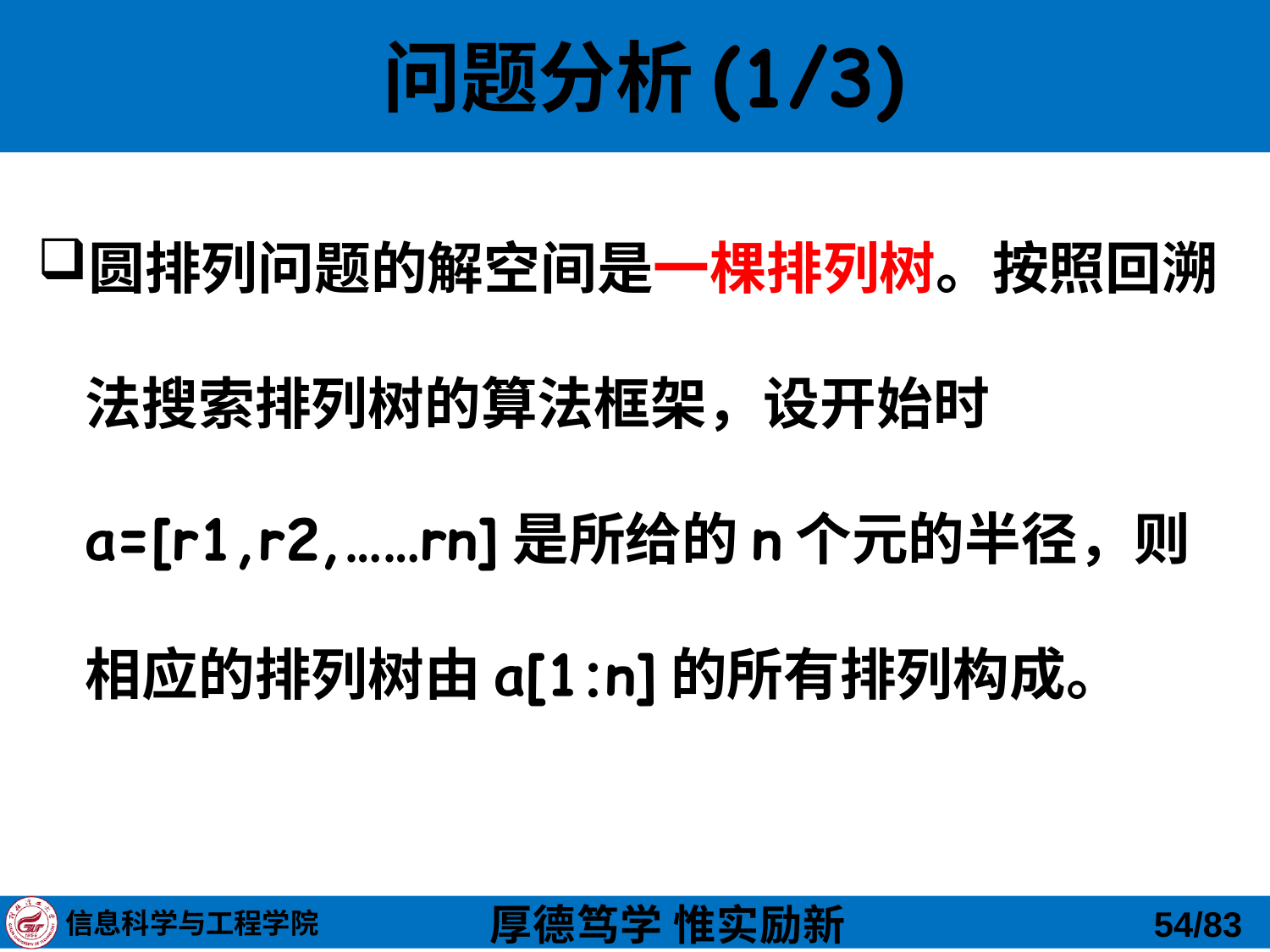

# 问题分析(1/3)
圆排列问题的解空间是一棵排列树。按照回溯法搜索排列树的算法框架，设开始时a=[r1,r2,……rn]是所给的n个元的半径，则相应的排列树由a[1:n]的所有排列构成。
54/83